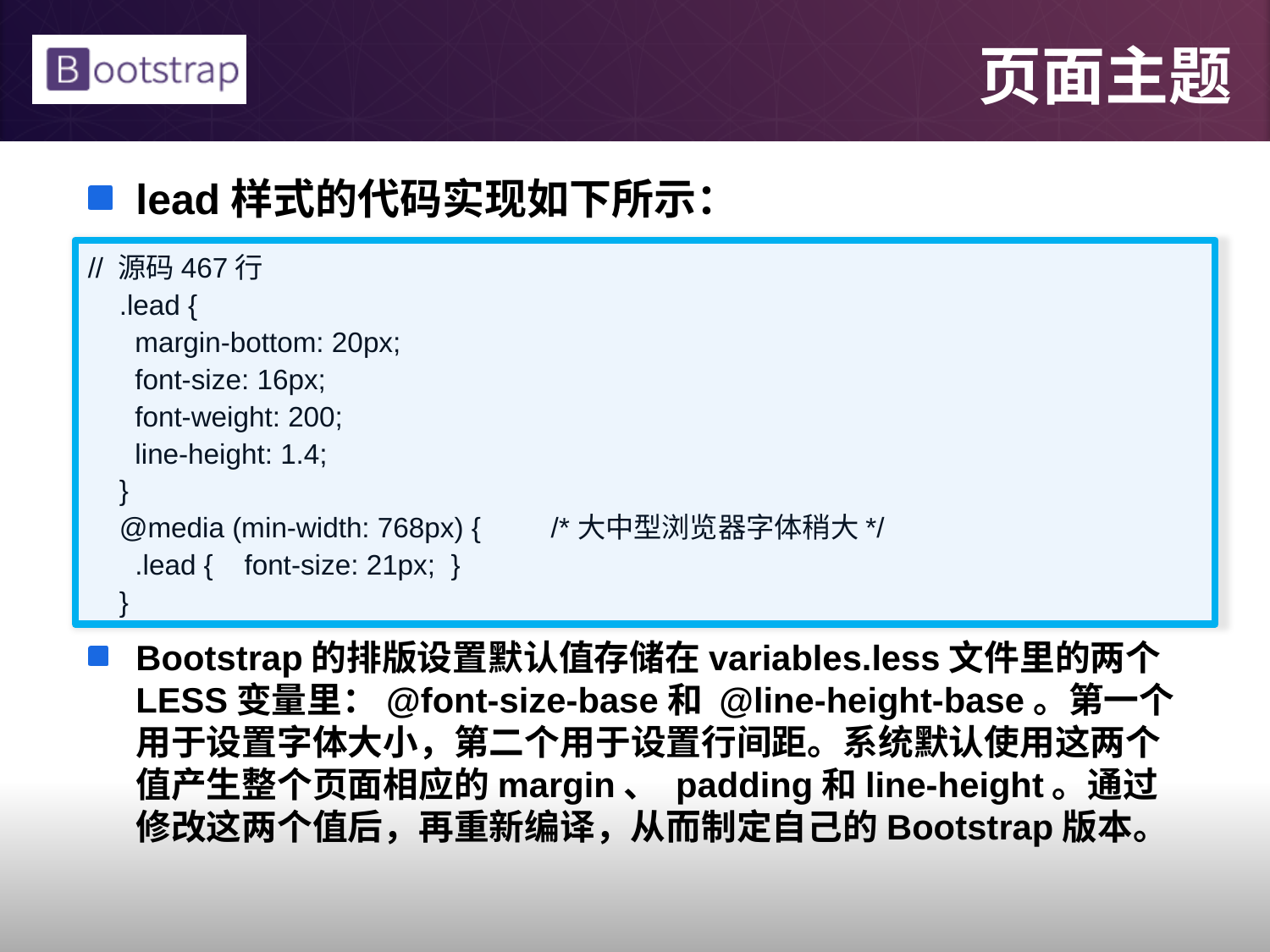

# 页面主题
lead样式的代码实现如下所示：

Bootstrap的排版设置默认值存储在variables.less文件里的两个LESS变量里：@font-size-base和 @line-height-base。第一个用于设置字体大小，第二个用于设置行间距。系统默认使用这两个值产生整个页面相应的margin、 padding和line-height。通过修改这两个值后，再重新编译，从而制定自己的Bootstrap版本。
// 源码467行
    .lead {
      margin-bottom: 20px;
      font-size: 16px;
      font-weight: 200;
      line-height: 1.4;
    }
    @media (min-width: 768px) {         /*大中型浏览器字体稍大*/
      .lead {    font-size: 21px;  }
    }